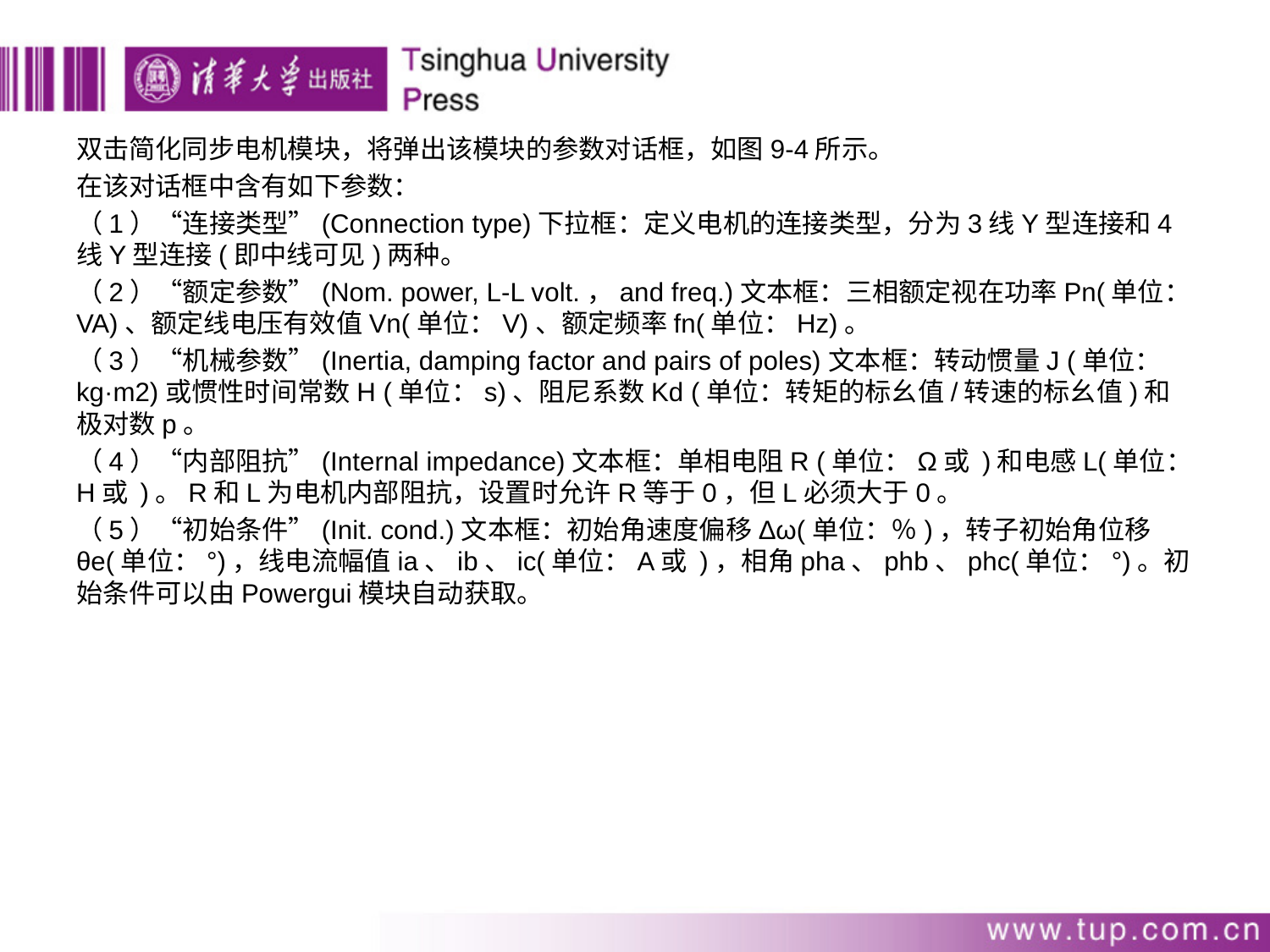

双击简化同步电机模块，将弹出该模块的参数对话框，如图9-4所示。
在该对话框中含有如下参数：
（1）“连接类型”(Connection type)下拉框：定义电机的连接类型，分为3线Y型连接和4线Y型连接(即中线可见)两种。
（2）“额定参数”(Nom. power, L-L volt.，and freq.)文本框：三相额定视在功率Pn(单位：VA)、额定线电压有效值Vn(单位：V)、额定频率fn(单位：Hz)。
（3）“机械参数”(Inertia, damping factor and pairs of poles)文本框：转动惯量J (单位：kg·m2)或惯性时间常数H (单位：s)、阻尼系数Kd (单位：转矩的标幺值/转速的标幺值)和极对数p。
（4）“内部阻抗”(Internal impedance)文本框：单相电阻R (单位：Ω或 )和电感L(单位：H或 )。R和L为电机内部阻抗，设置时允许R等于0，但L必须大于0。
（5）“初始条件”(Init. cond.)文本框：初始角速度偏移Δω(单位：％)，转子初始角位移θe(单位：°)，线电流幅值ia、ib、ic(单位：A或 )，相角pha、phb、phc(单位：°)。初始条件可以由Powergui模块自动获取。